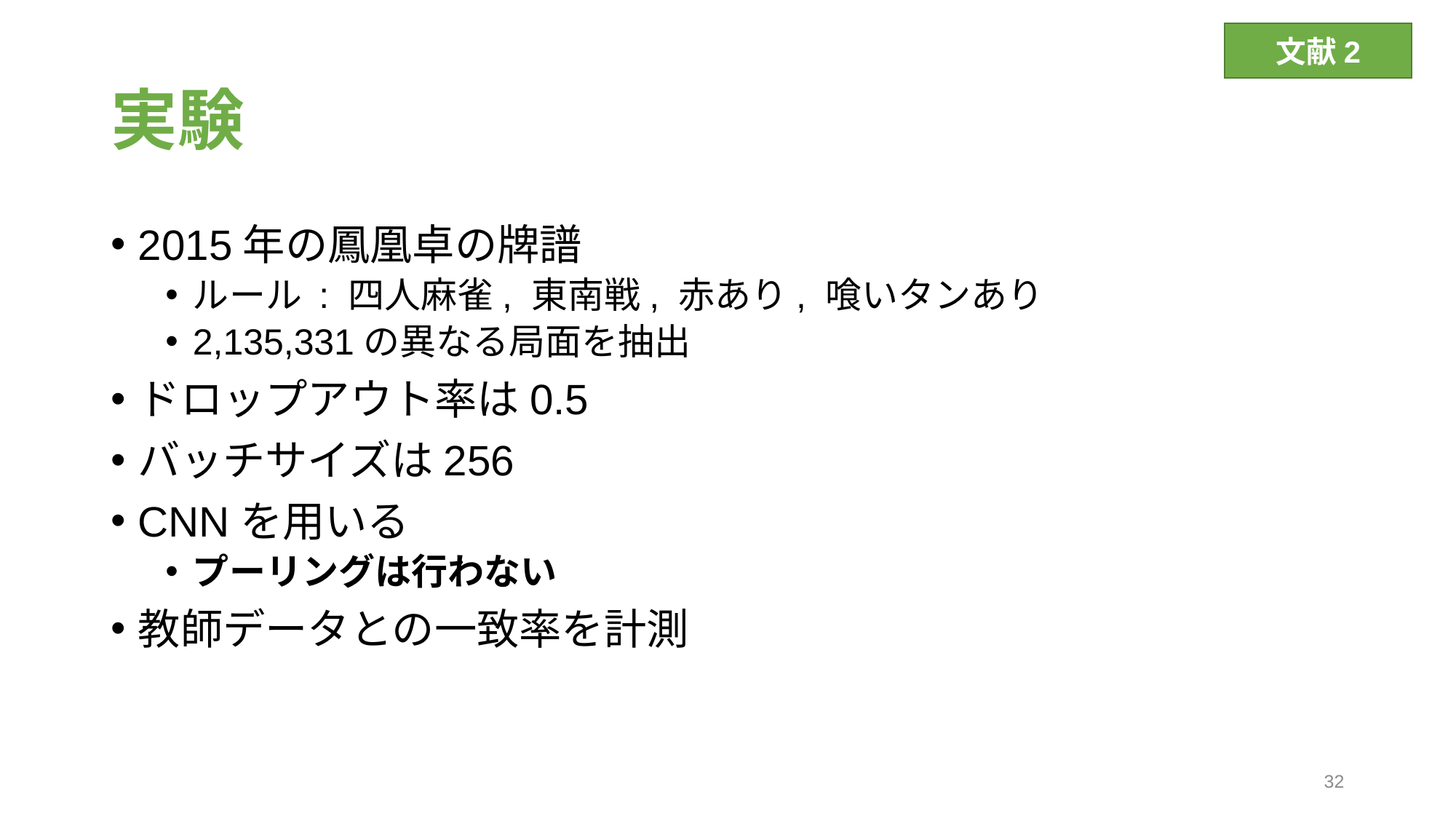

文献2
# 実験
2015年の鳳凰卓の牌譜
ルール : 四人麻雀, 東南戦, 赤あり, 喰いタンあり
2,135,331の異なる局面を抽出
ドロップアウト率は0.5
バッチサイズは256
CNNを用いる
プーリングは行わない
教師データとの一致率を計測
32